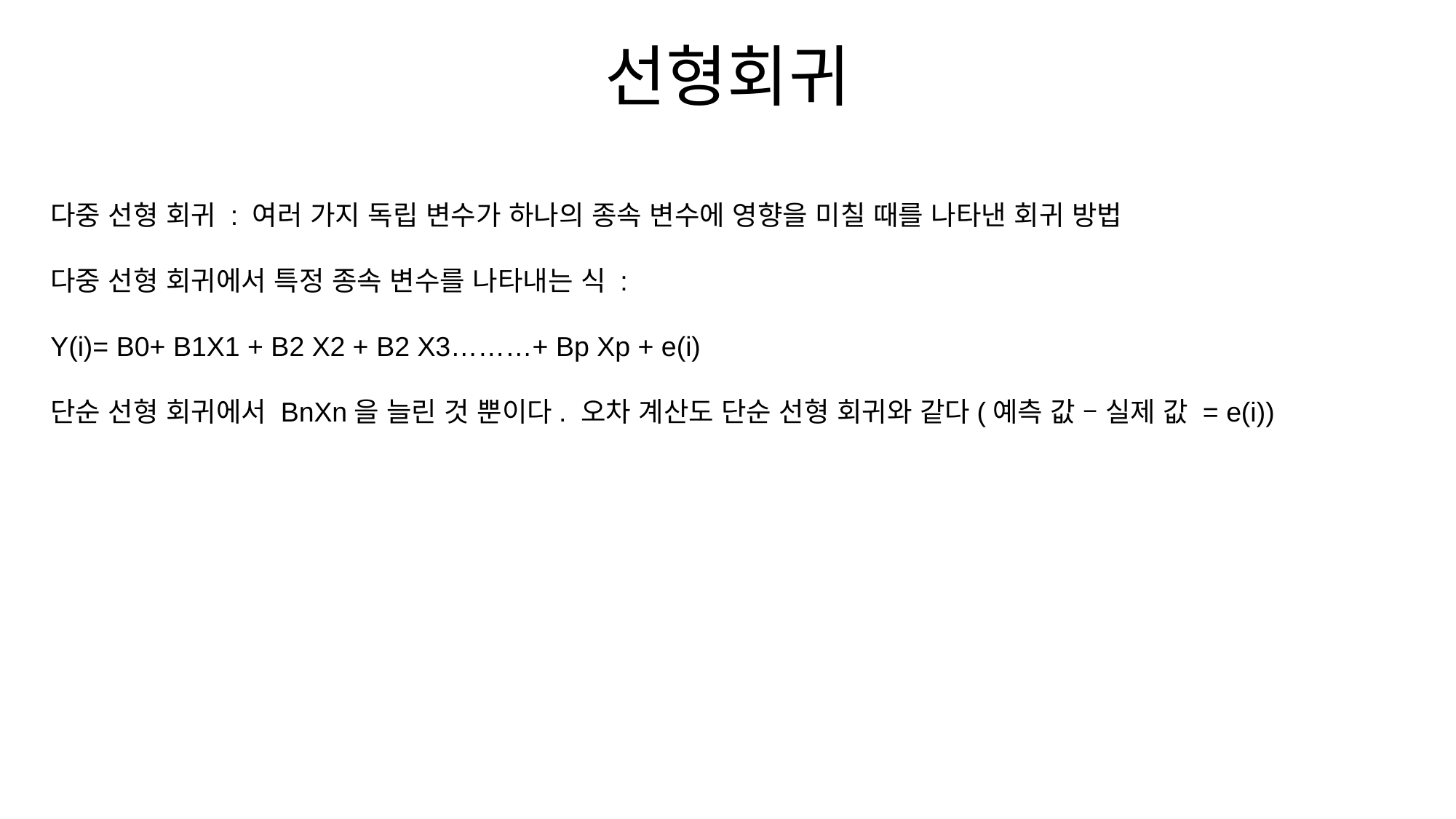

# 선형회귀
다중 선형 회귀 : 여러 가지 독립 변수가 하나의 종속 변수에 영향을 미칠 때를 나타낸 회귀 방법

다중 선형 회귀에서 특정 종속 변수를 나타내는 식 :

Y(i)= B0+ B1X1 + B2 X2 + B2 X3………+ Bp Xp + e(i)

단순 선형 회귀에서 BnXn을 늘린 것 뿐이다. 오차 계산도 단순 선형 회귀와 같다(예측 값 – 실제 값 = e(i))